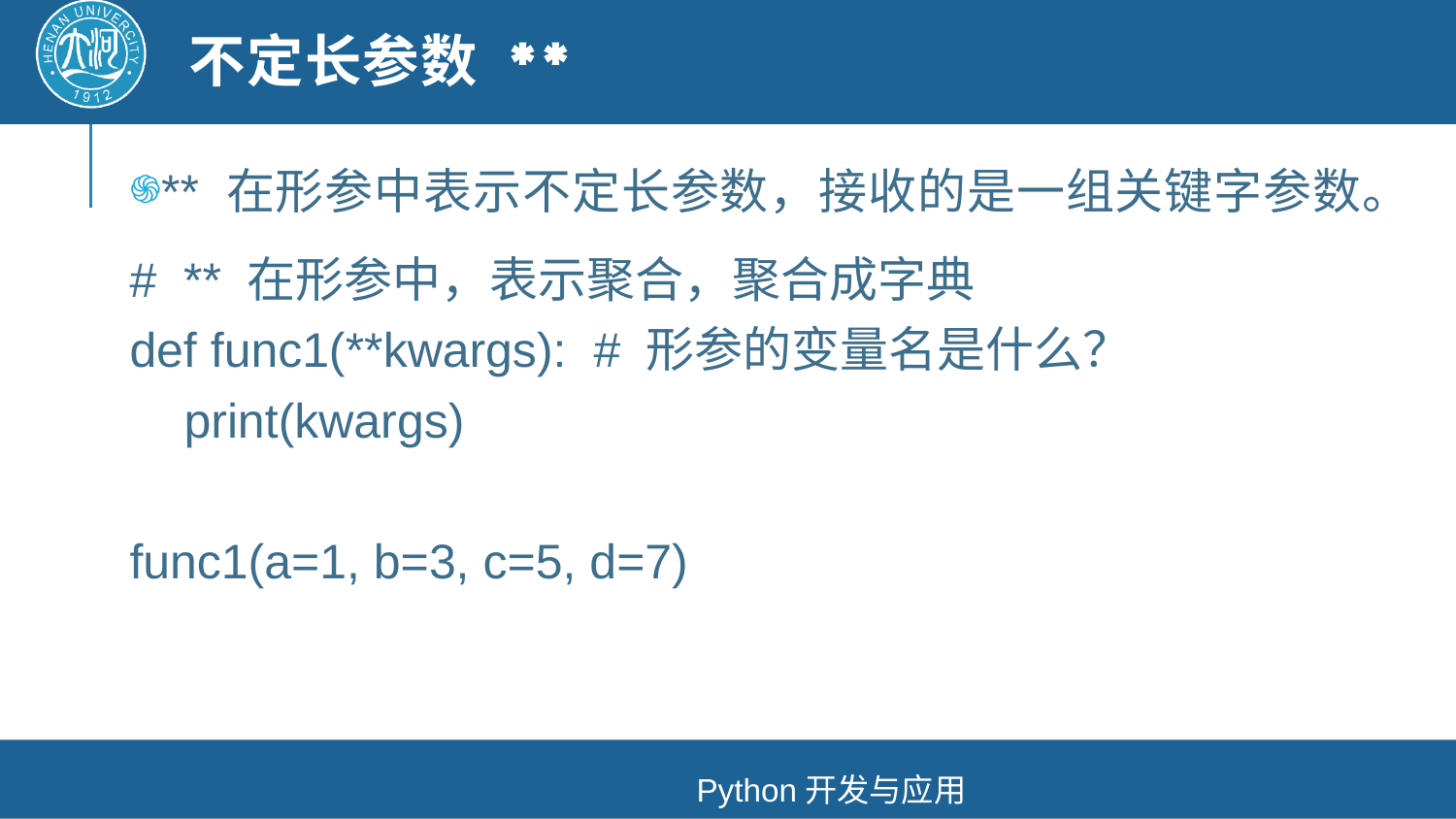

# 不定长参数 **
** 在形参中表示不定长参数，接收的是一组关键字参数。
#  ** 在形参中，表示聚合，聚合成字典
def func1(**kwargs):  # 形参的变量名是什么？
    print(kwargs)

func1(a=1, b=3, c=5, d=7)

Python开发与应用
26